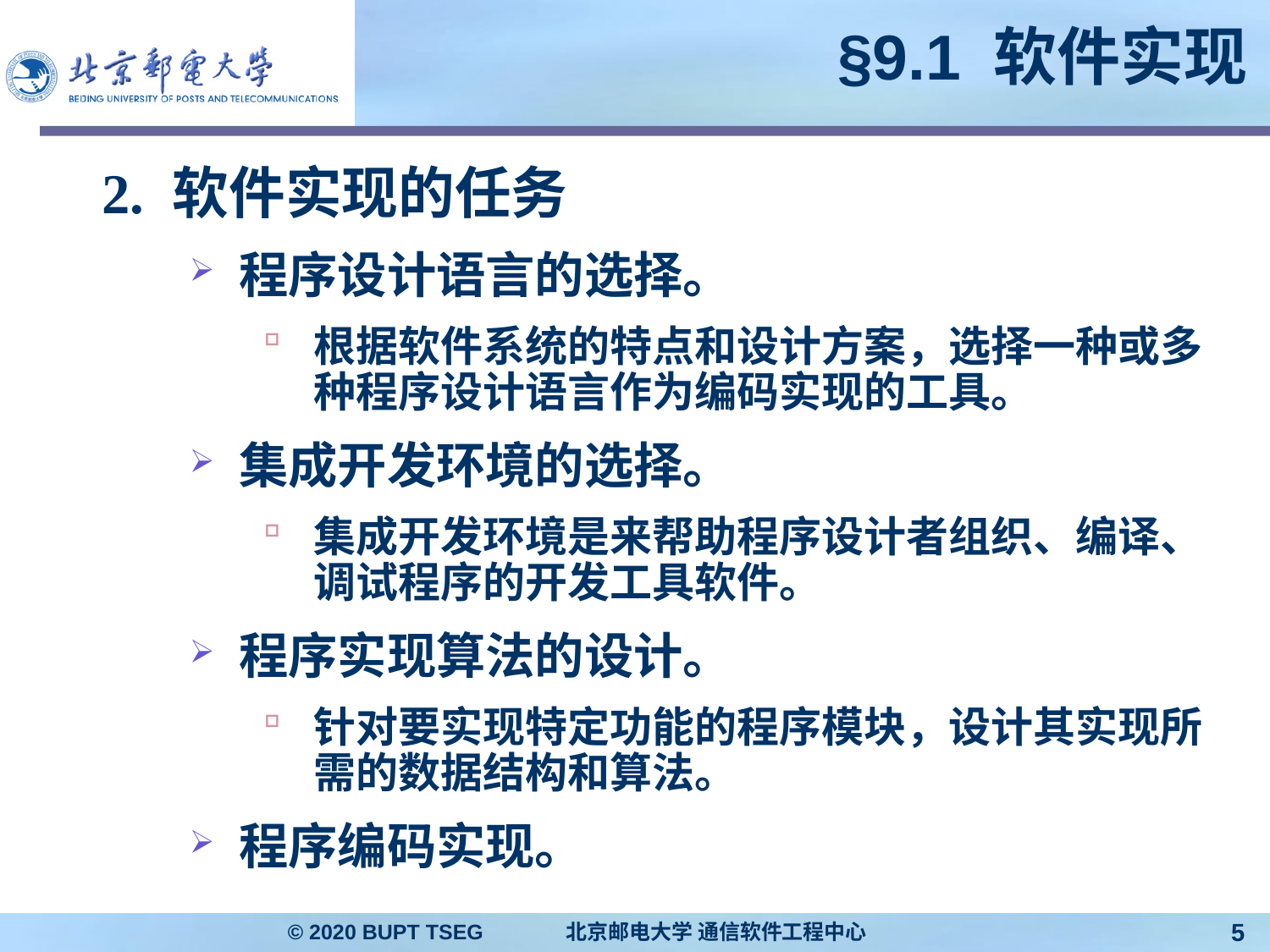

# §9.1 软件实现
2. 软件实现的任务
程序设计语言的选择。
根据软件系统的特点和设计方案，选择一种或多种程序设计语言作为编码实现的工具。
集成开发环境的选择。
集成开发环境是来帮助程序设计者组织、编译、调试程序的开发工具软件。
程序实现算法的设计。
针对要实现特定功能的程序模块，设计其实现所需的数据结构和算法。
程序编码实现。
© 2020 BUPT TSEG             北京邮电大学 通信软件工程中心